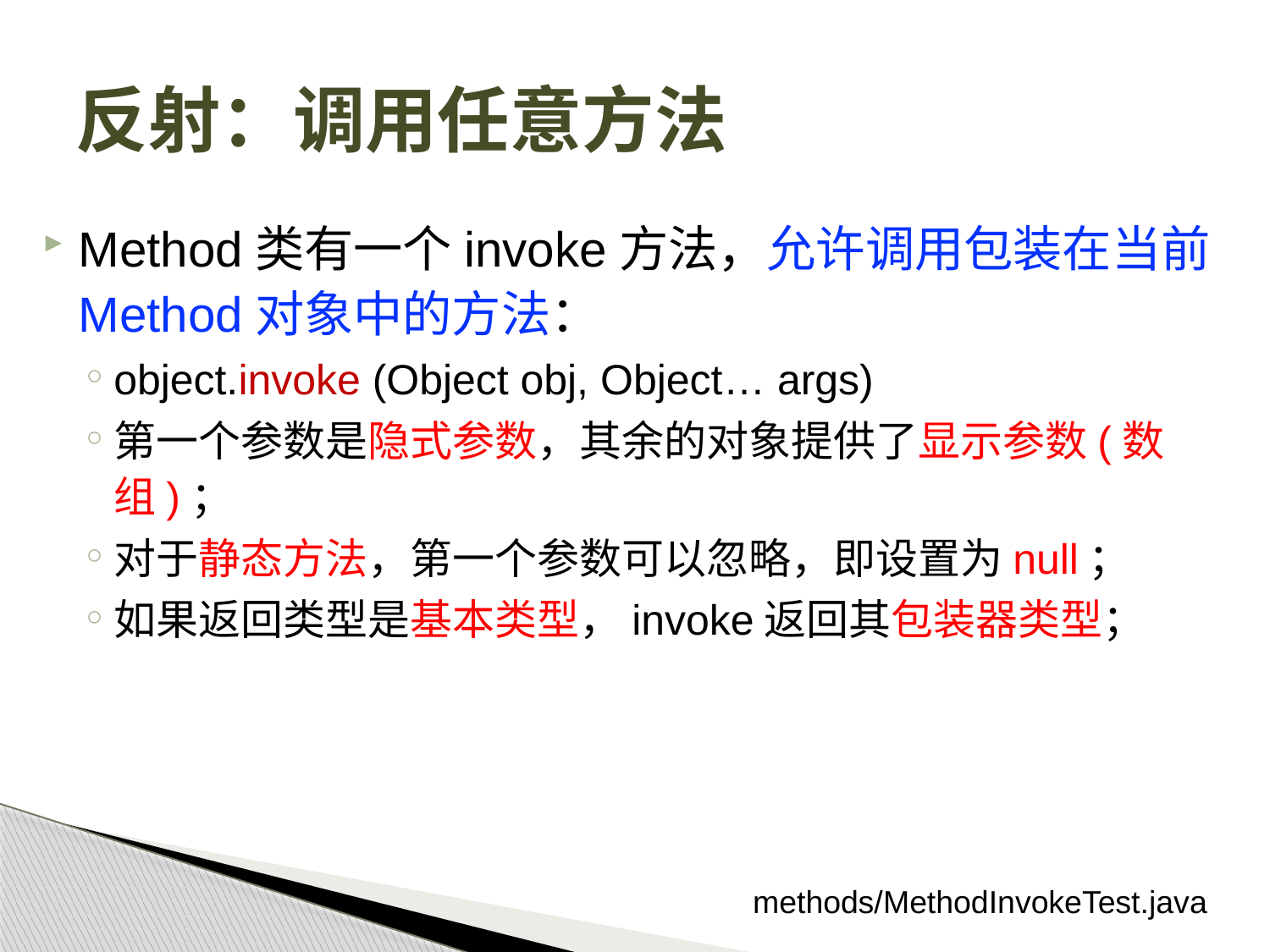

# 反射：调用任意方法
Method类有一个invoke方法，允许调用包装在当前Method对象中的方法：
object.invoke (Object obj, Object… args)
第一个参数是隐式参数，其余的对象提供了显示参数(数组)；
对于静态方法，第一个参数可以忽略，即设置为null；
如果返回类型是基本类型，invoke返回其包装器类型；

methods/MethodInvokeTest.java